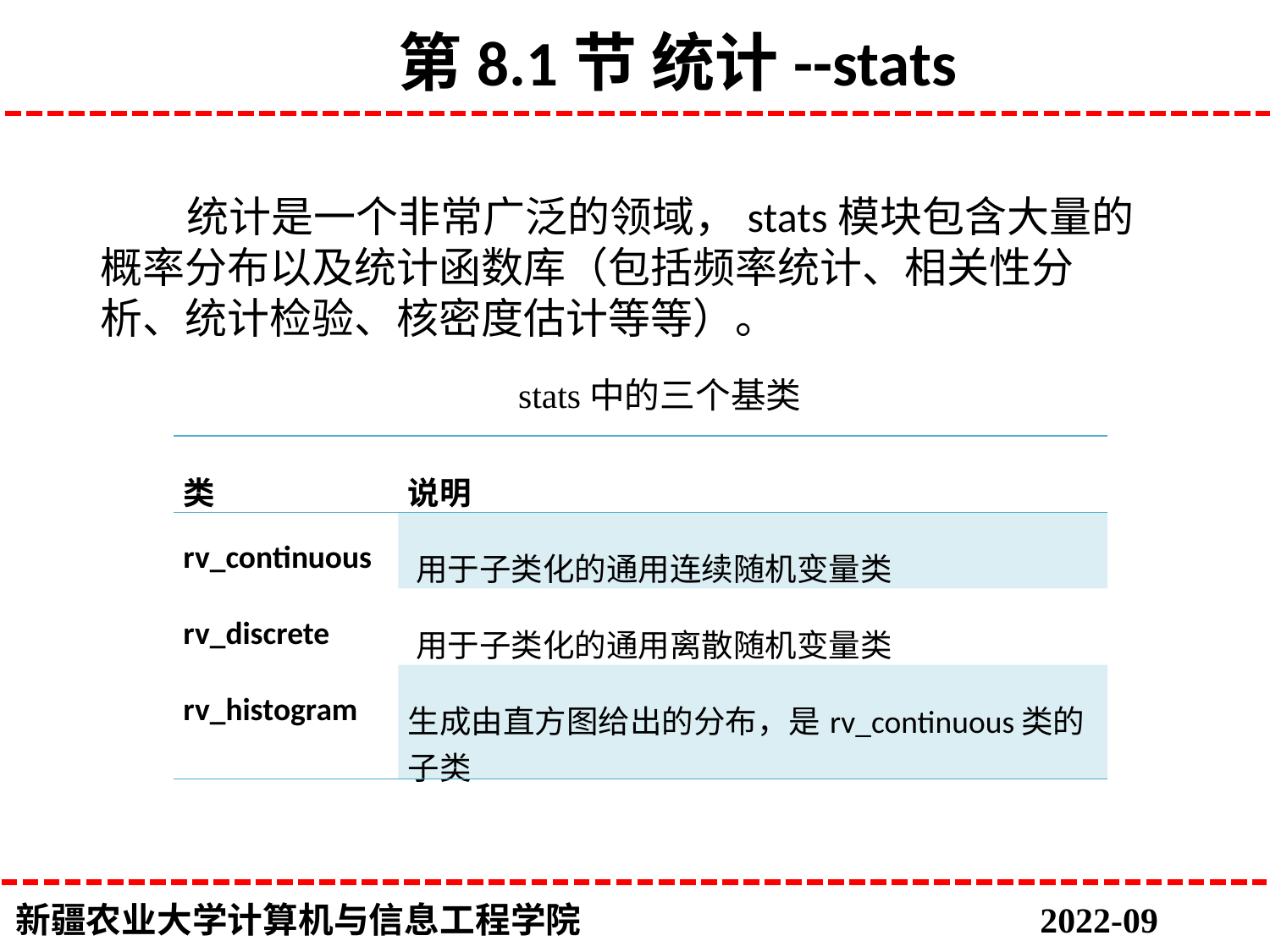

第8.1节 统计--stats
        统计是一个非常广泛的领域，stats模块包含大量的概率分布以及统计函数库（包括频率统计、相关性分析、统计检验、核密度估计等等）。
stats中的三个基类
| 类 | 说明 |
| --- | --- |
| rv\_continuous | 用于子类化的通用连续随机变量类 |
| rv\_discrete | 用于子类化的通用离散随机变量类 |
| rv\_histogram | 生成由直方图给出的分布，是rv\_continuous类的子类 |